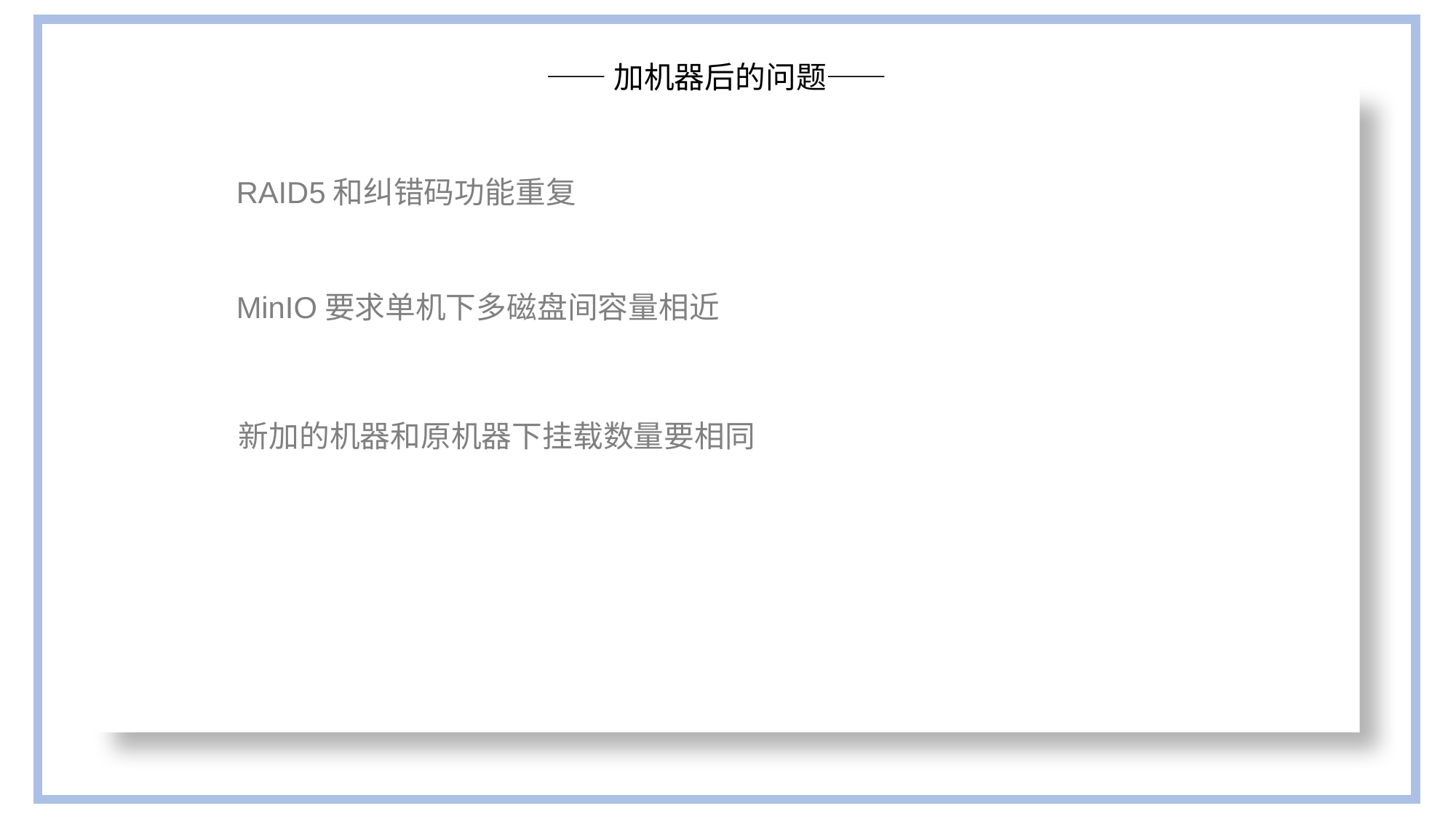

——加机器后的问题——

RAID5和纠错码功能重复
MinIO要求单机下多磁盘间容量相近
新加的机器和原机器下挂载数量要相同